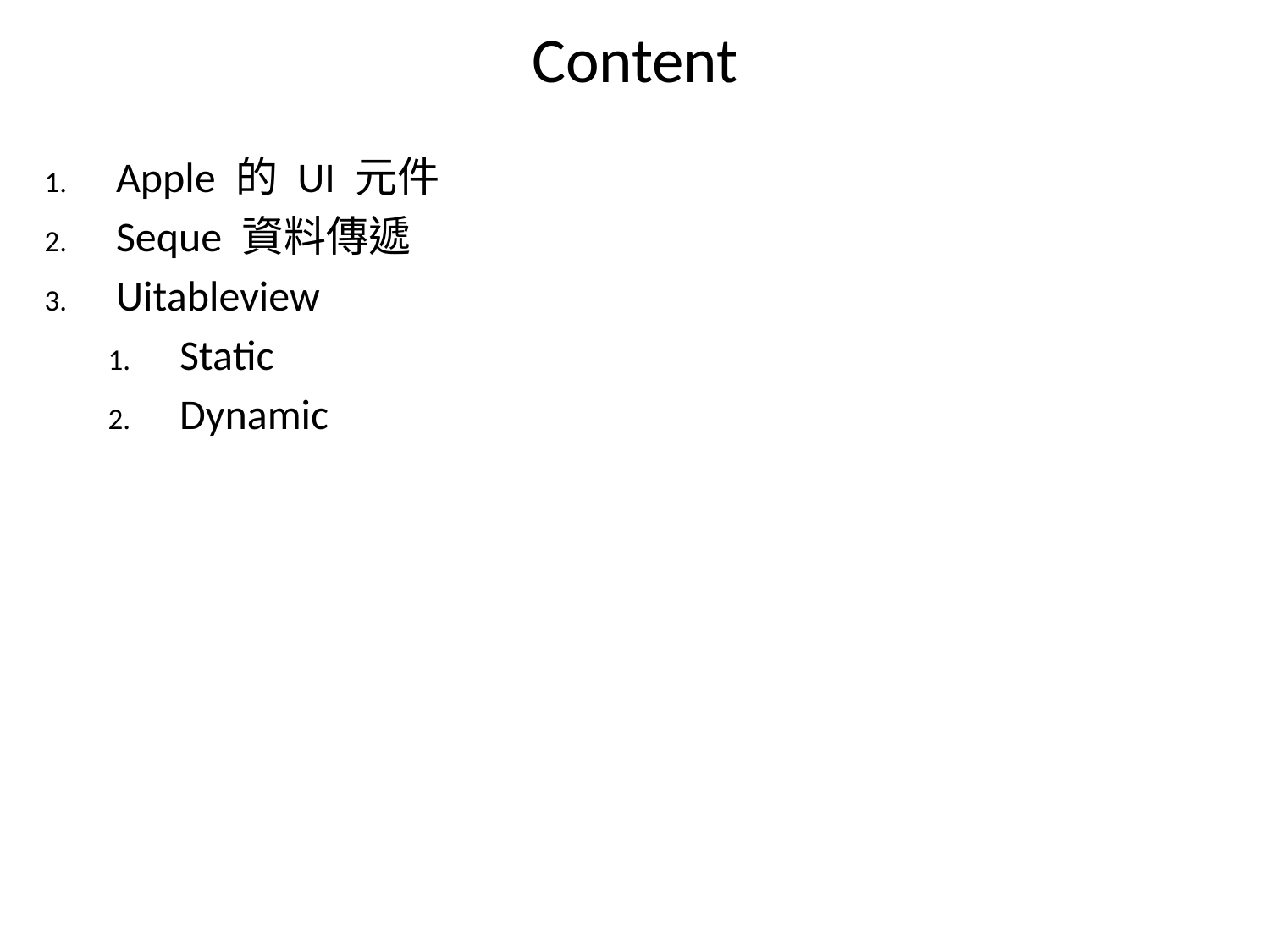

# Content
Apple 的 UI 元件
Seque 資料傳遞
Uitableview
Static
Dynamic